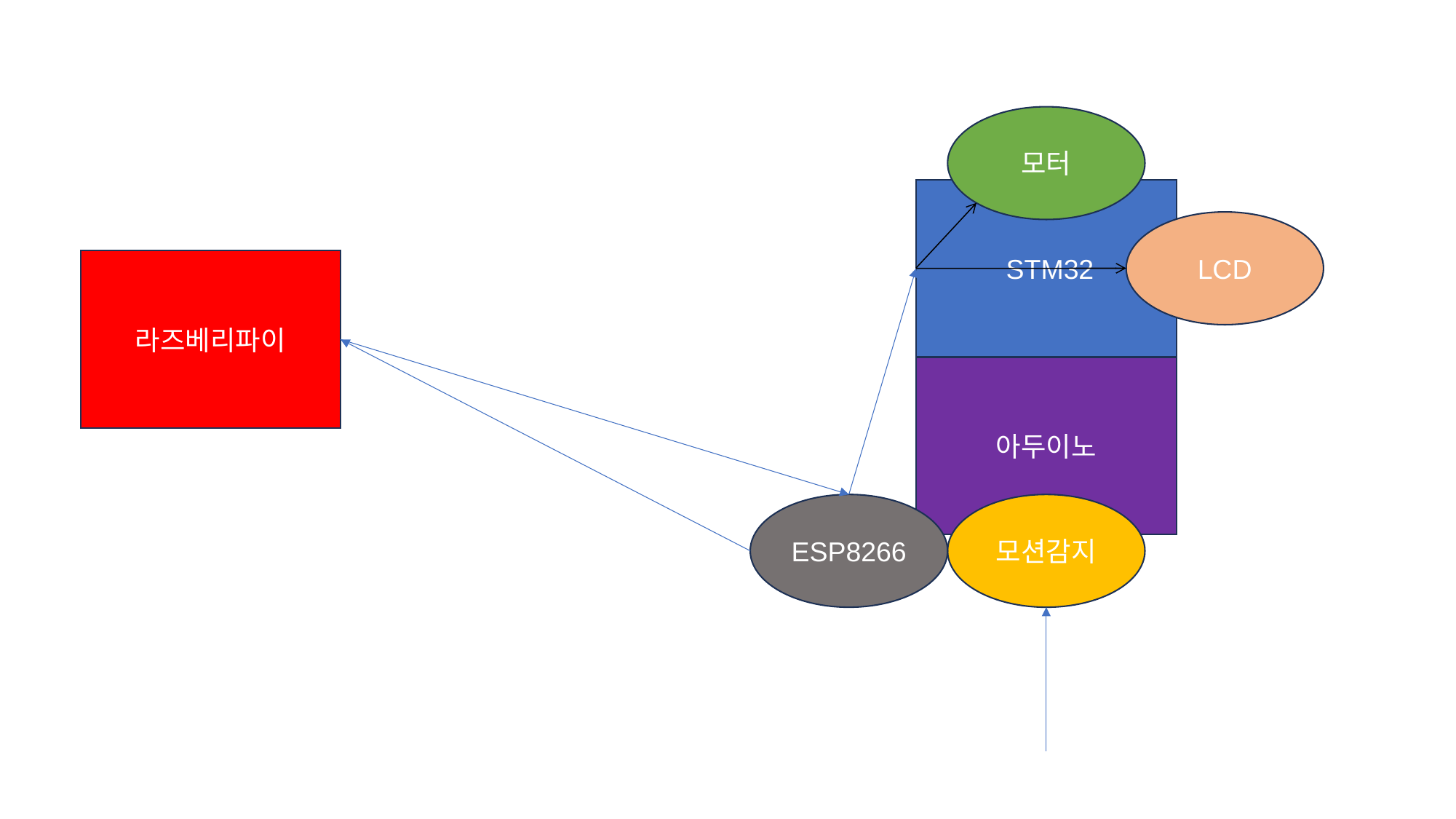

모터
 STM32
LCD
라즈베리파이
아두이노
ESP8266
모션감지